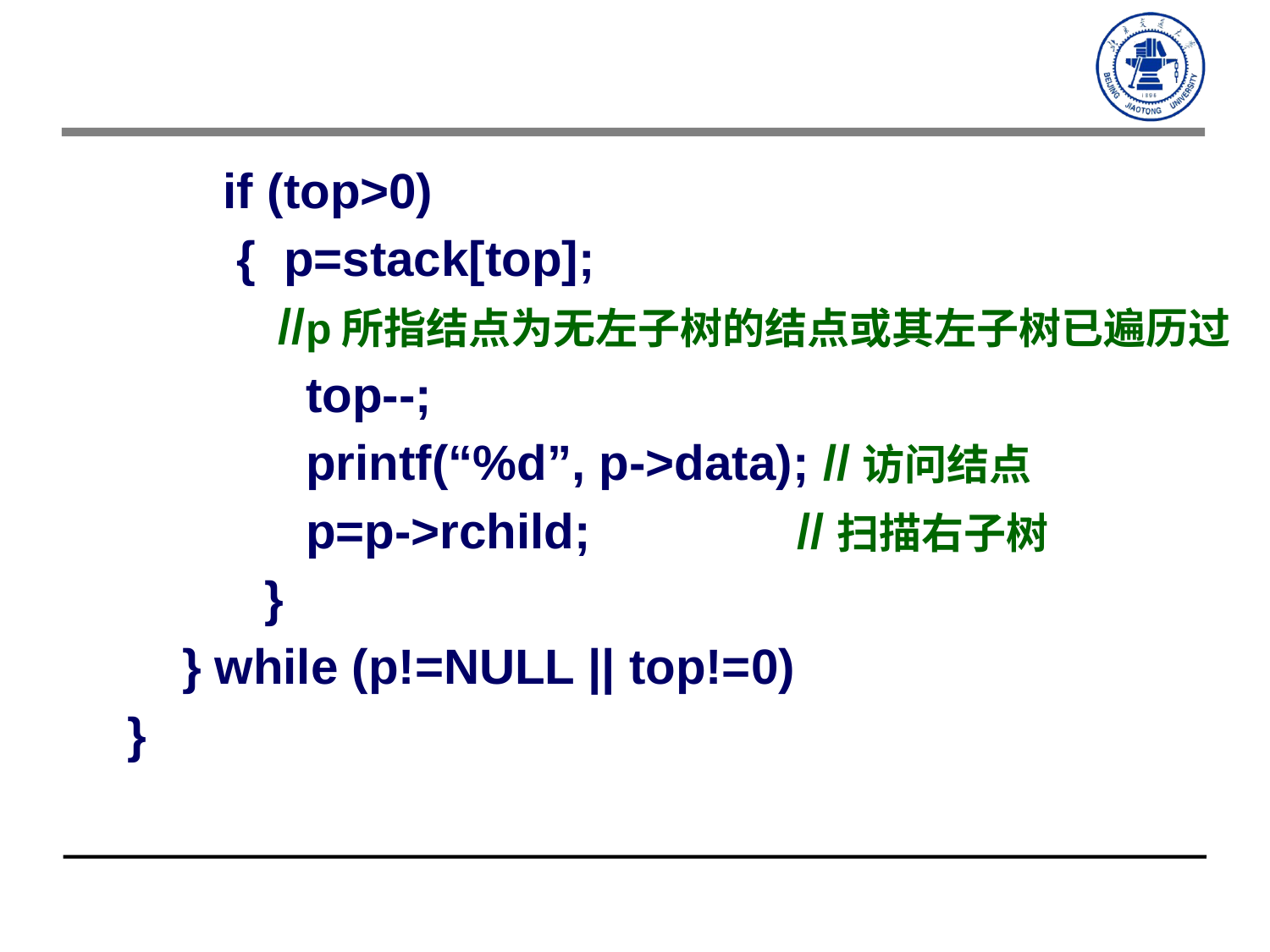

if (top>0)
            {  p=stack[top];
               //p所指结点为无左子树的结点或其左子树已遍历过
                 top--;
                 printf(“%d”, p->data); //访问结点
                 p=p->rchild;               //扫描右子树
              }
        } while (p!=NULL || top!=0)
    }